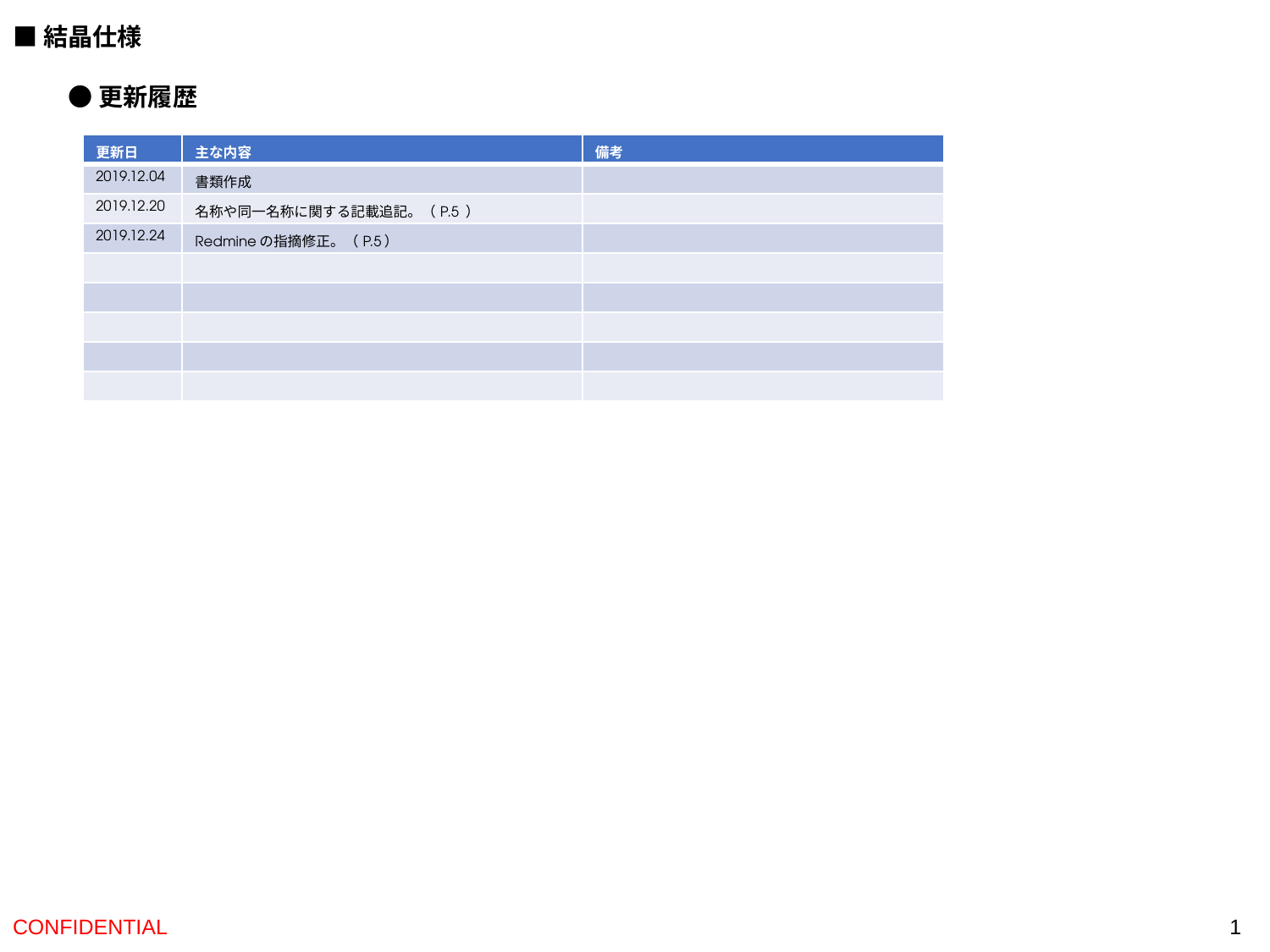

■結晶仕様
●更新履歴
| 更新日 | 主な内容 | 備考 |
| --- | --- | --- |
| 2019.12.04 | 書類作成 |  |
| 2019.12.20 | 名称や同一名称に関する記載追記。（P.5 ） |  |
| 2019.12.24 | Redmineの指摘修正。（P.5） |  |
|  |  |  |
|  |  |  |
|  |  |  |
|  |  |  |
|  |  |  |
1
CONFIDENTIAL